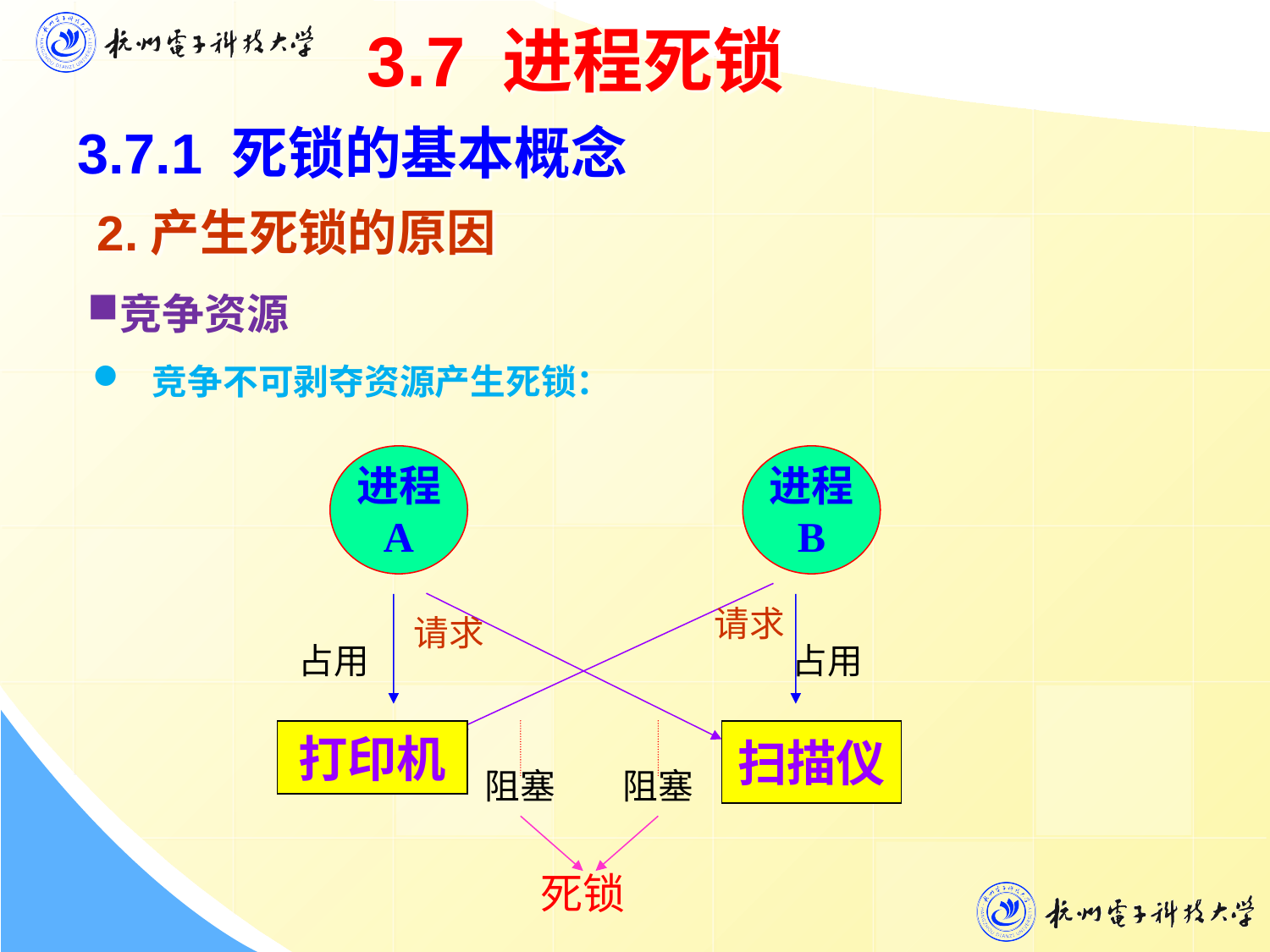

3.7 进程死锁
3.7.1 死锁的基本概念
2.产生死锁的原因
竞争资源
  竞争不可剥夺资源产生死锁：
进程
A
进程
B

请求

请求

占用

占用
打印机

阻塞

阻塞
扫描仪

死锁